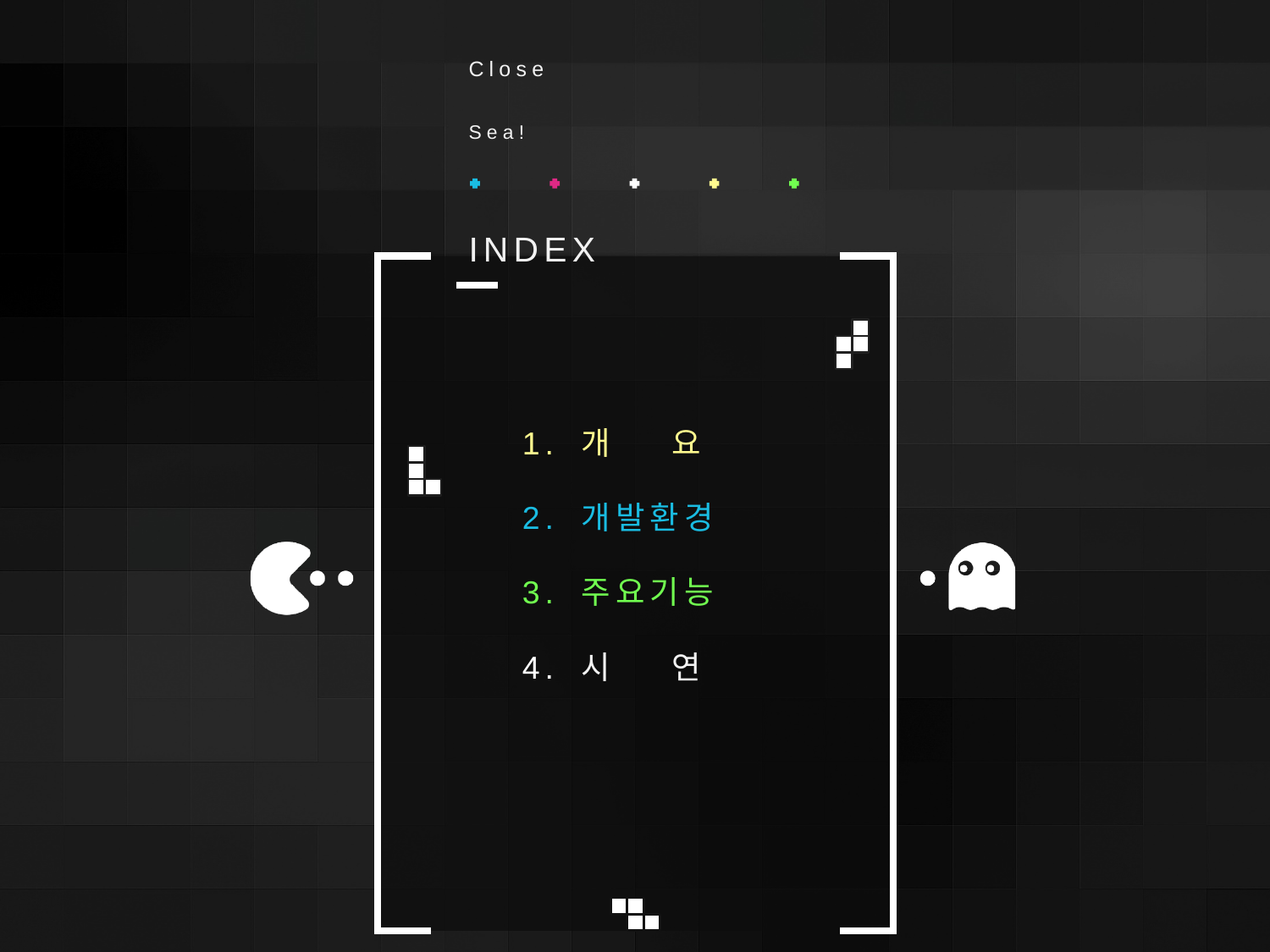

Close
Sea!
INDEX
1. 개    요
2. 개발환경
3. 주요기능
4. 시    연